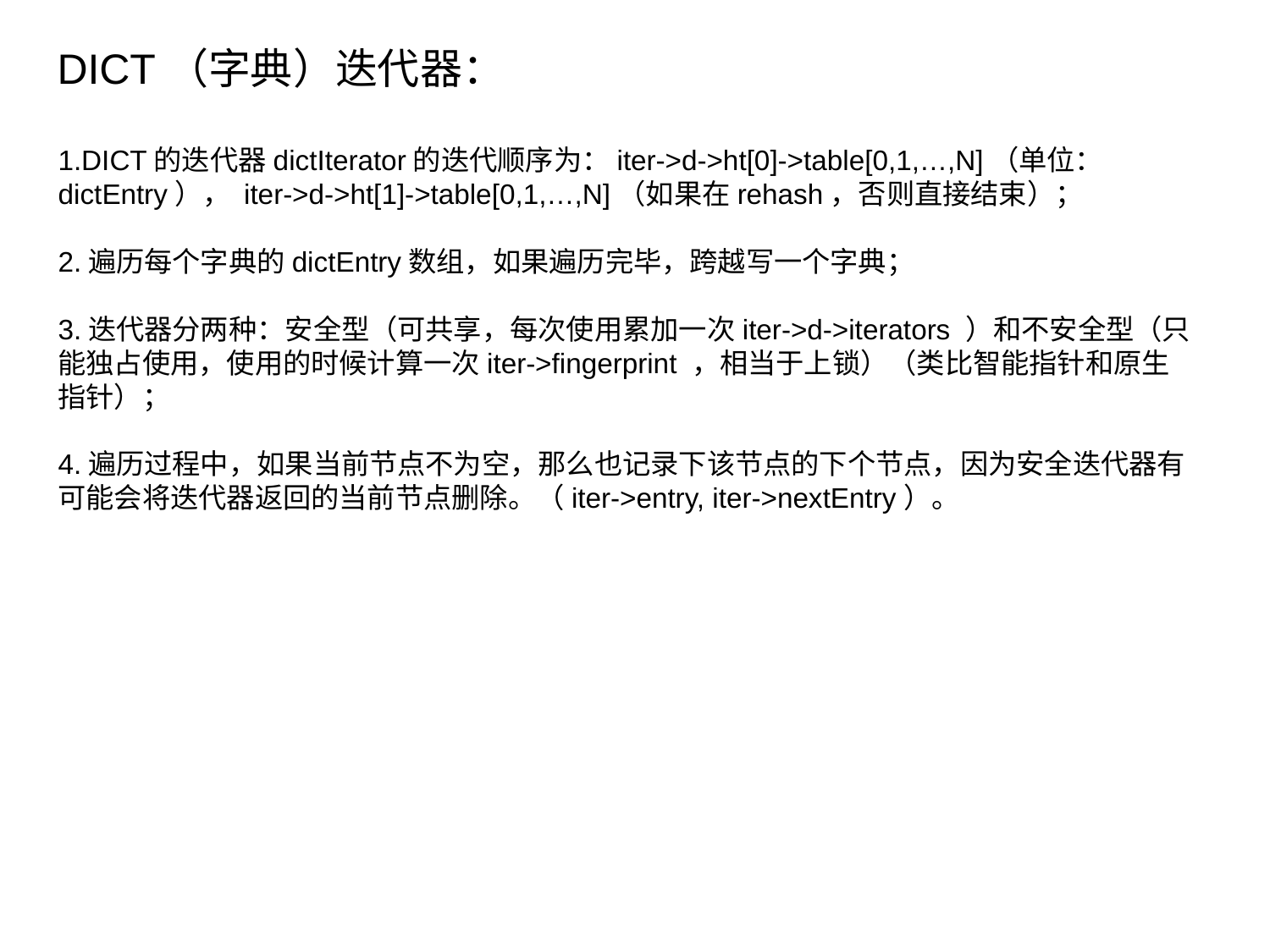

DICT（字典）迭代器：
1.DICT的迭代器dictIterator的迭代顺序为：iter->d->ht[0]->table[0,1,…,N]（单位：dictEntry）， iter->d->ht[1]->table[0,1,…,N]（如果在rehash，否则直接结束）；

2.遍历每个字典的dictEntry数组，如果遍历完毕，跨越写一个字典；

3.迭代器分两种：安全型（可共享，每次使用累加一次iter->d->iterators ）和不安全型（只能独占使用，使用的时候计算一次iter->fingerprint ，相当于上锁）（类比智能指针和原生指针）；

4.遍历过程中，如果当前节点不为空，那么也记录下该节点的下个节点，因为安全迭代器有可能会将迭代器返回的当前节点删除。（iter->entry, iter->nextEntry）。